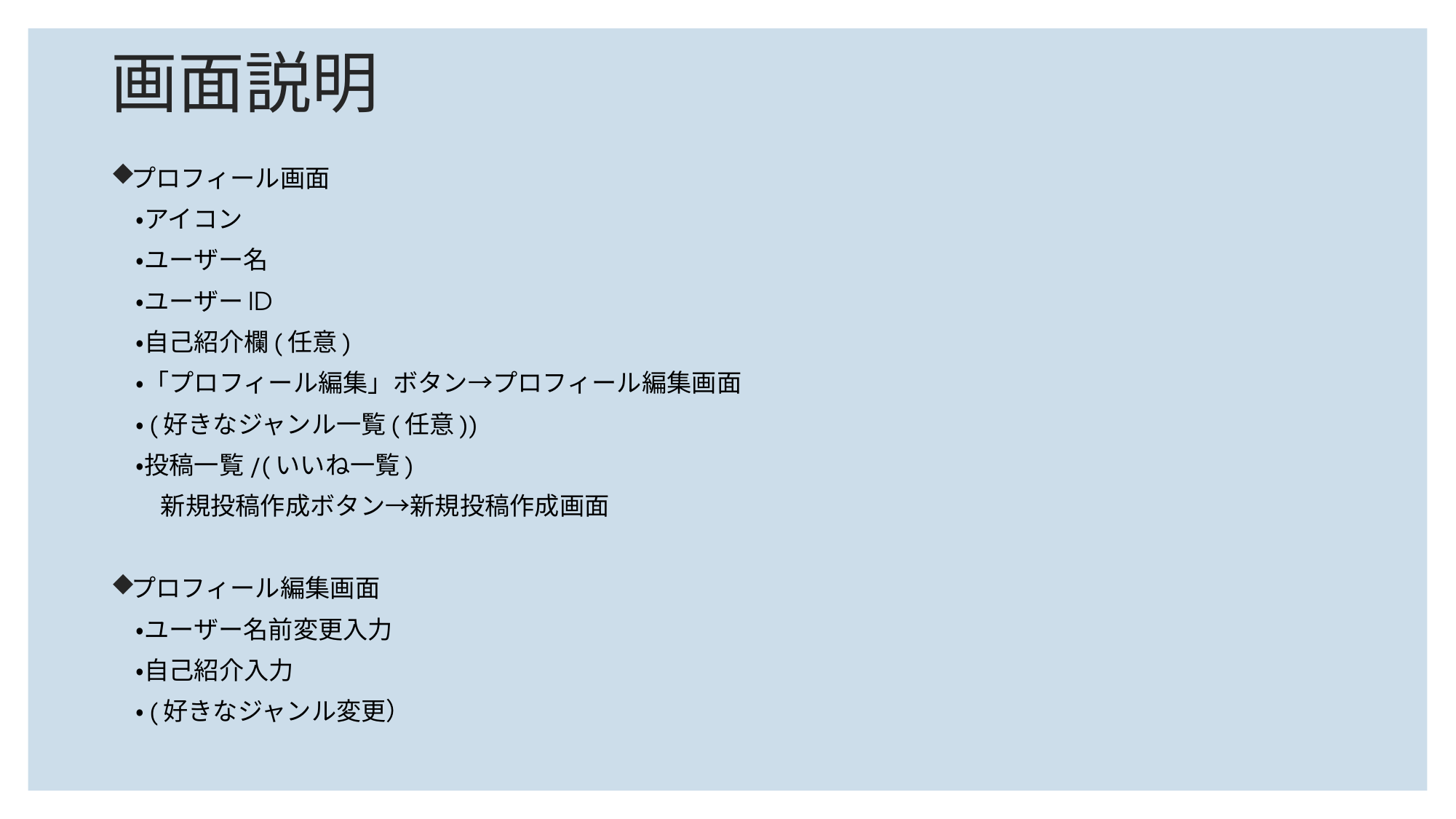

# 画面説明
プロフィール画面
　・アイコン
　・ユーザー名
　・ユーザーID
　・自己紹介欄(任意)
　・「プロフィール編集」ボタン→プロフィール編集画面
　・(好きなジャンル一覧(任意))
　・投稿一覧/(いいね一覧)
　　新規投稿作成ボタン→新規投稿作成画面

プロフィール編集画面
　・ユーザー名前変更入力
　・自己紹介入力
　・(好きなジャンル変更）